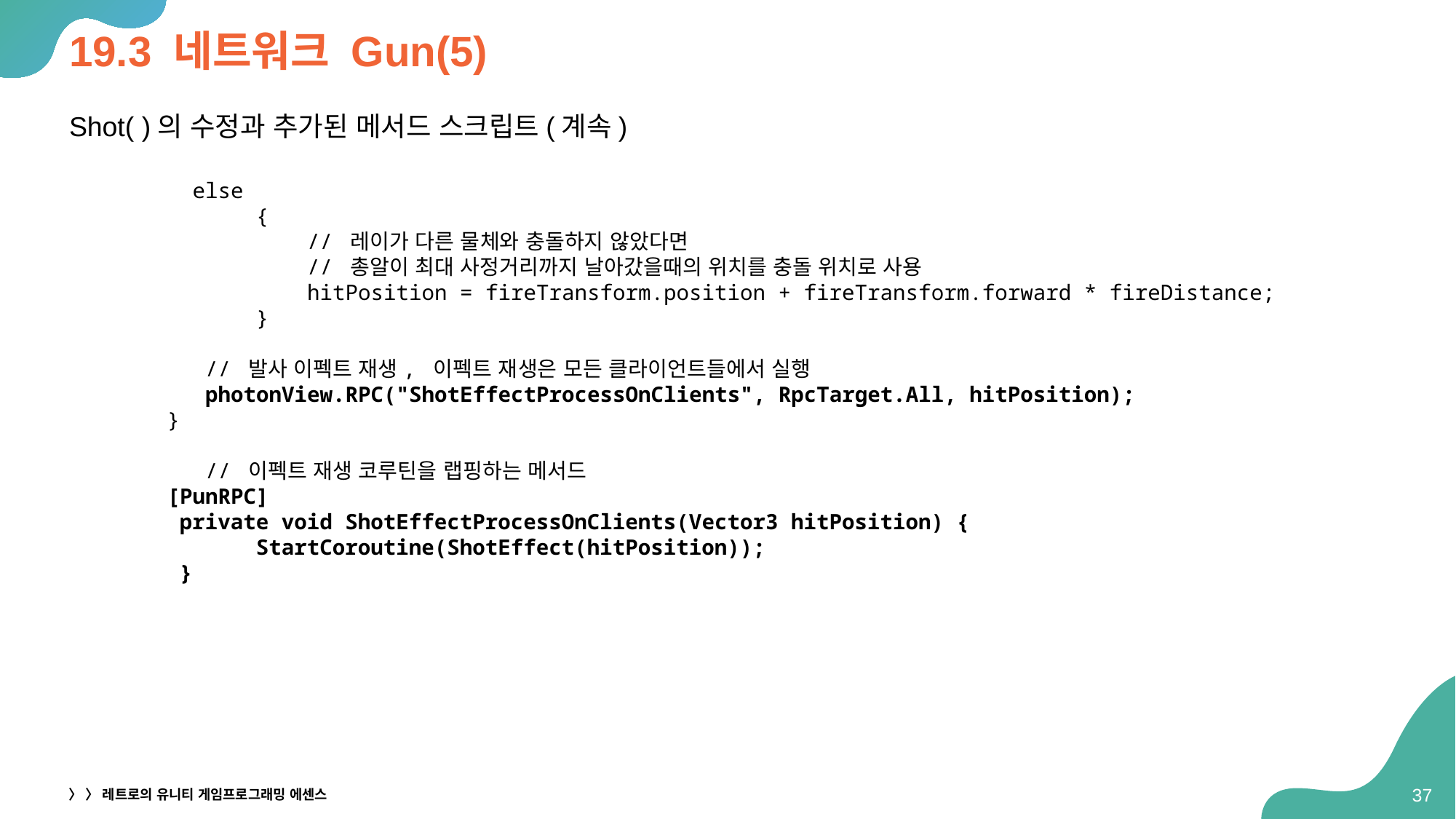

# 19.3 네트워크 Gun(5)
Shot( )의 수정과 추가된 메서드 스크립트(계속)
  else
       {
           // 레이가 다른 물체와 충돌하지 않았다면
           // 총알이 최대 사정거리까지 날아갔을때의 위치를 충돌 위치로 사용
           hitPosition = fireTransform.position + fireTransform.forward * fireDistance;
       }

   // 발사 이펙트 재생, 이펙트 재생은 모든 클라이언트들에서 실행
   photonView.RPC("ShotEffectProcessOnClients", RpcTarget.All, hitPosition);
}

   // 이펙트 재생 코루틴을 랩핑하는 메서드
[PunRPC]
 private void ShotEffectProcessOnClients(Vector3 hitPosition) {
       StartCoroutine(ShotEffect(hitPosition));
 }
37